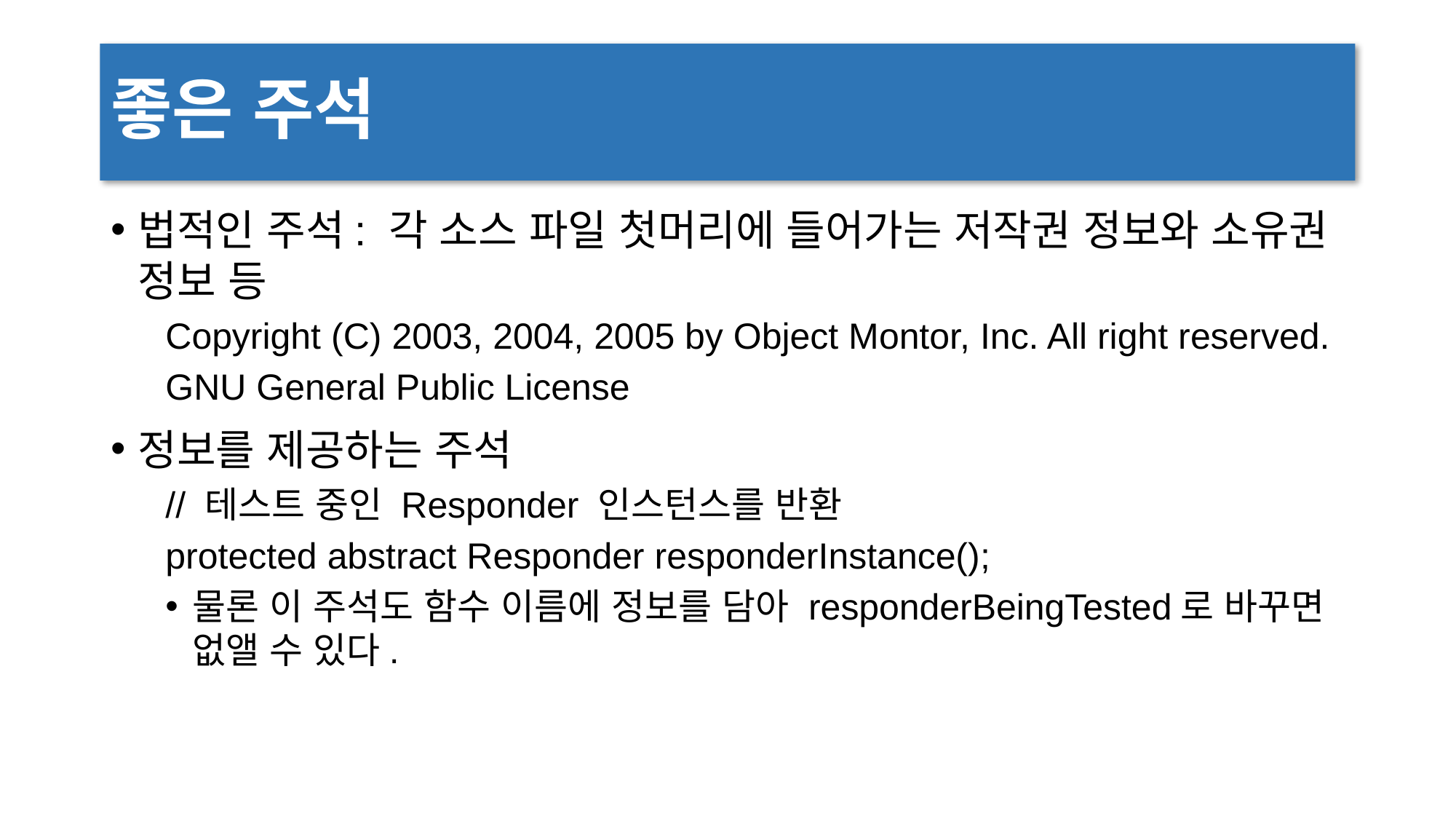

# 좋은 주석
법적인 주석: 각 소스 파일 첫머리에 들어가는 저작권 정보와 소유권 정보 등
Copyright (C) 2003, 2004, 2005 by Object Montor, Inc. All right reserved.
GNU General Public License
정보를 제공하는 주석
// 테스트 중인 Responder 인스턴스를 반환
protected abstract Responder responderInstance();
물론 이 주석도 함수 이름에 정보를 담아 responderBeingTested로 바꾸면 없앨 수 있다.